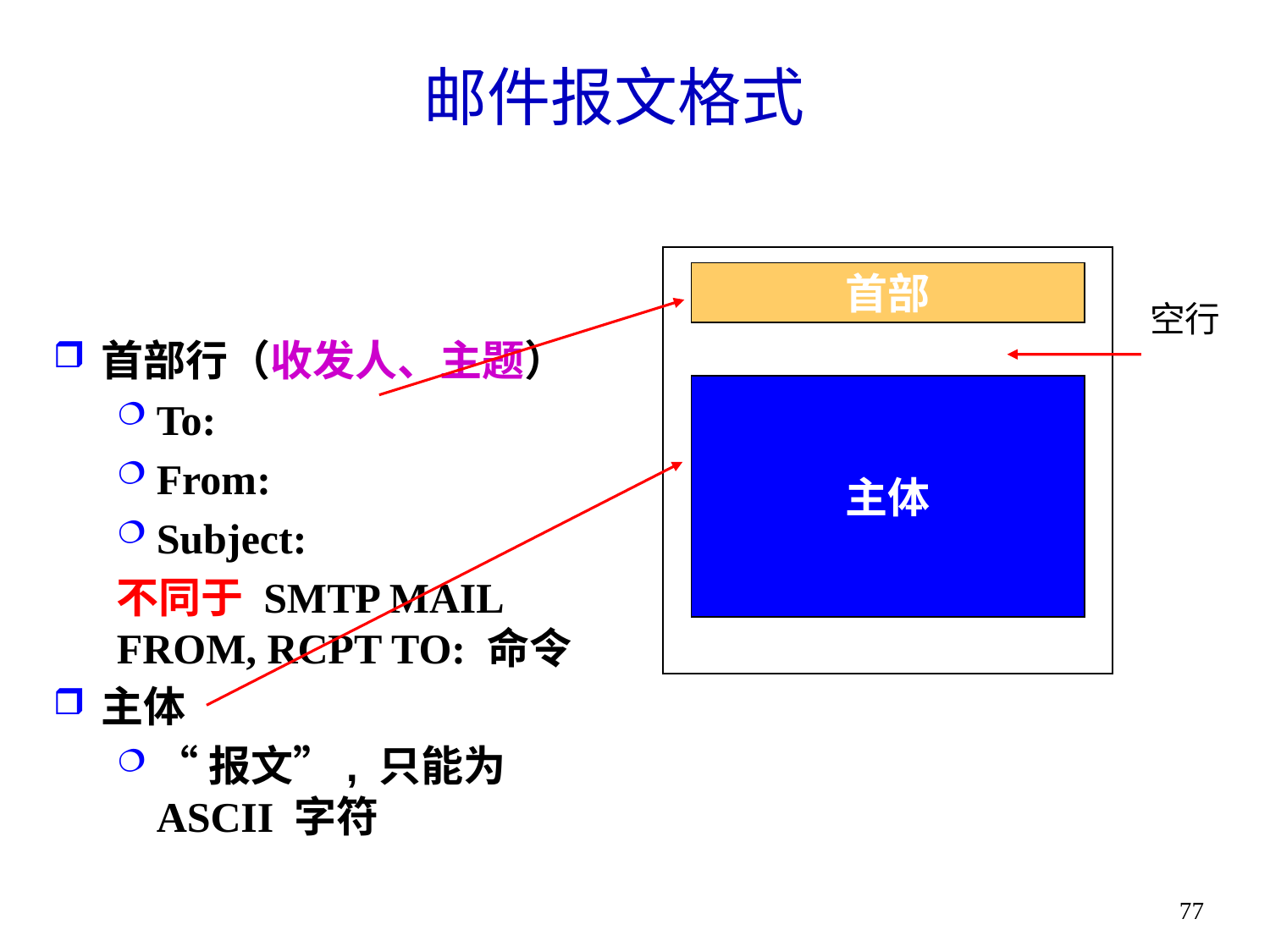

# 邮件报文格式

首部

首部行（收发人、主题）
To:
From:
Subject:
不同于 SMTP MAIL FROM, RCPT TO: 命令
主体
“报文”, 只能为ASCII 字符
空行

主体

77